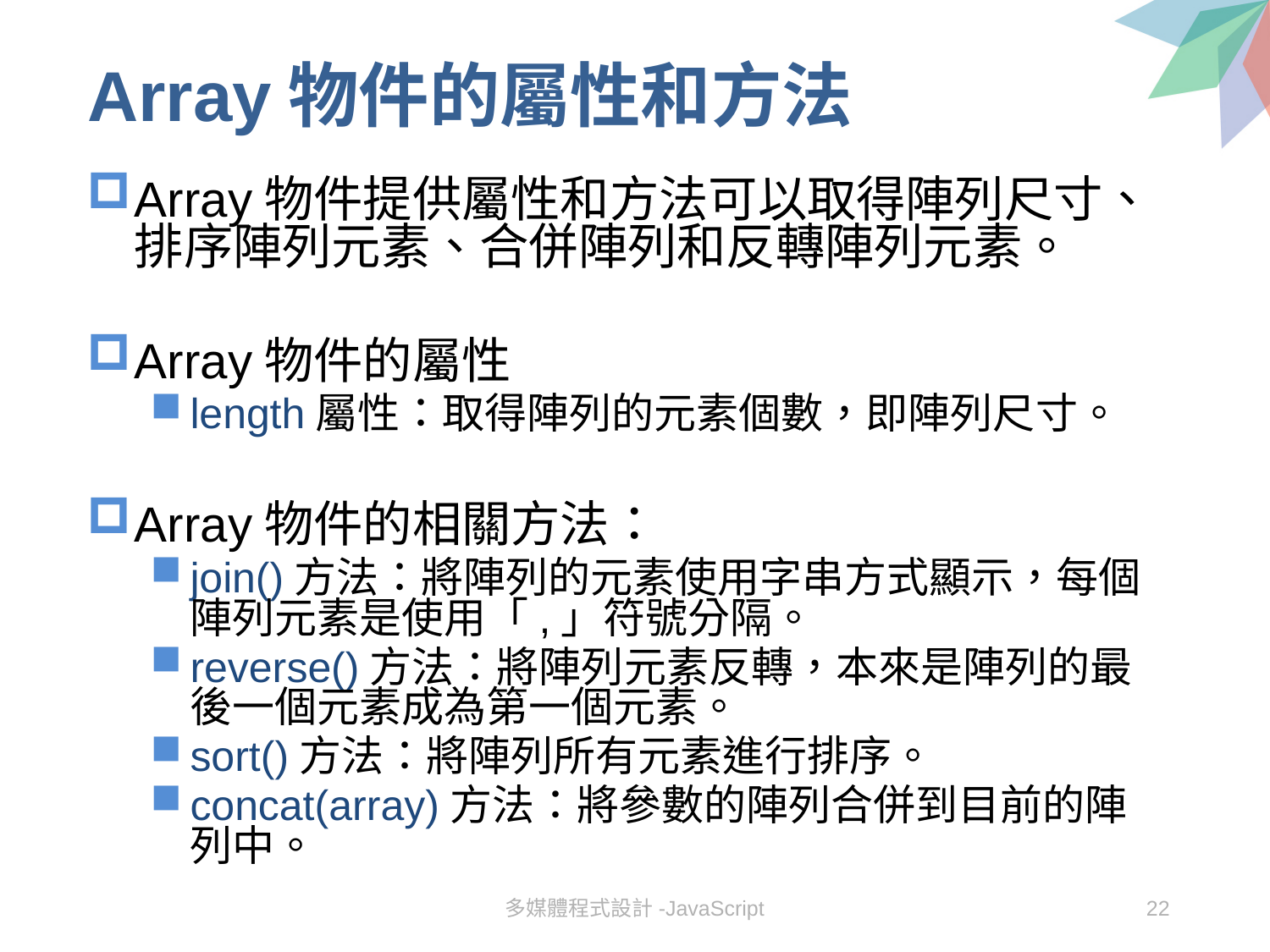

# Array物件的屬性和方法
Array物件提供屬性和方法可以取得陣列尺寸、排序陣列元素、合併陣列和反轉陣列元素。

Array物件的屬性
length屬性：取得陣列的元素個數，即陣列尺寸。

Array物件的相關方法：
join()方法：將陣列的元素使用字串方式顯示，每個陣列元素是使用「,」符號分隔。
reverse()方法：將陣列元素反轉，本來是陣列的最後一個元素成為第一個元素。
sort()方法：將陣列所有元素進行排序。
concat(array)方法：將參數的陣列合併到目前的陣列中。
多媒體程式設計-JavaScript
22